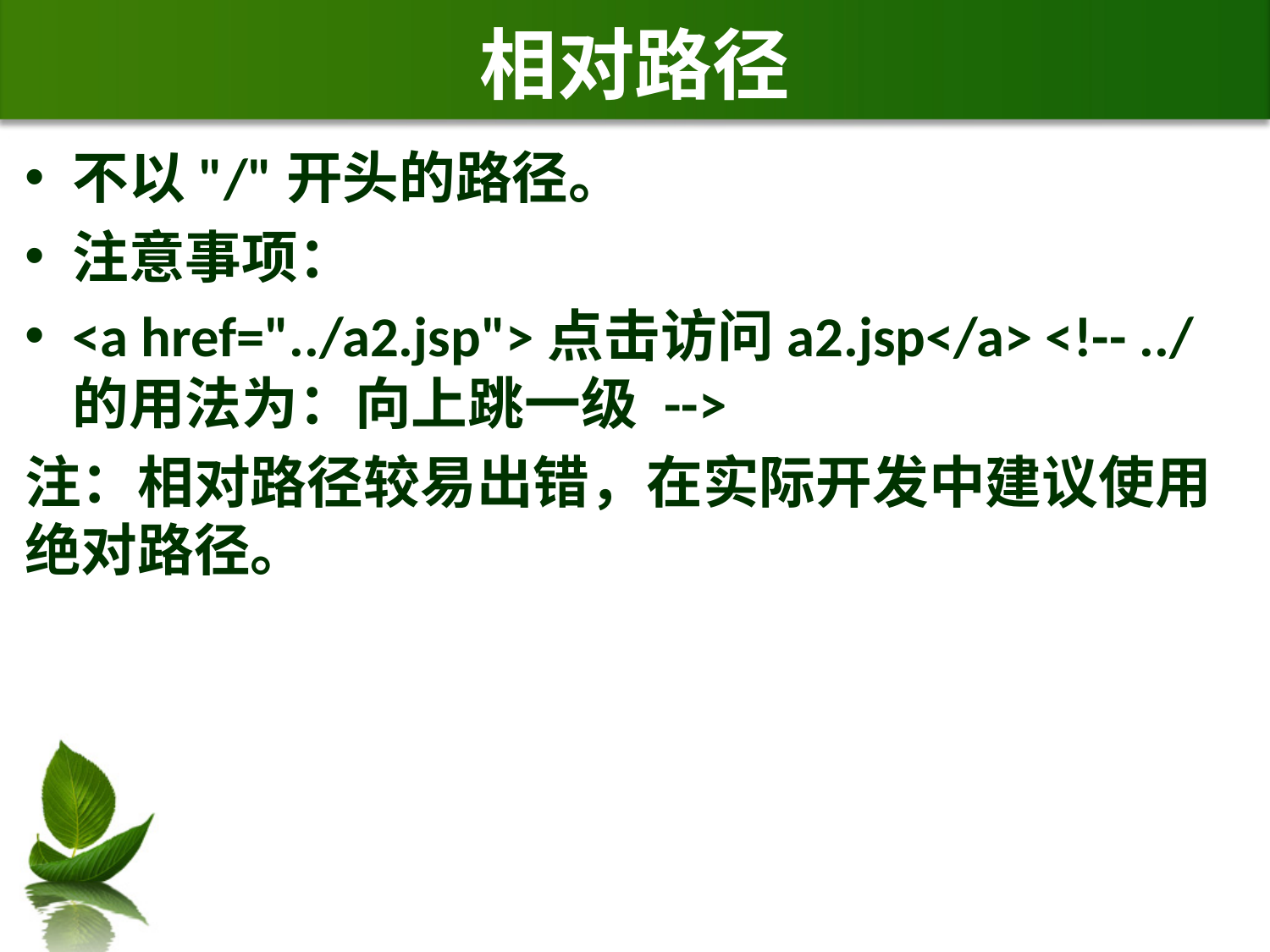

# 相对路径
不以"/"开头的路径。
注意事项：
<a href="../a2.jsp">点击访问a2.jsp</a> <!-- ../ 的用法为：向上跳一级 -->
注：相对路径较易出错，在实际开发中建议使用绝对路径。